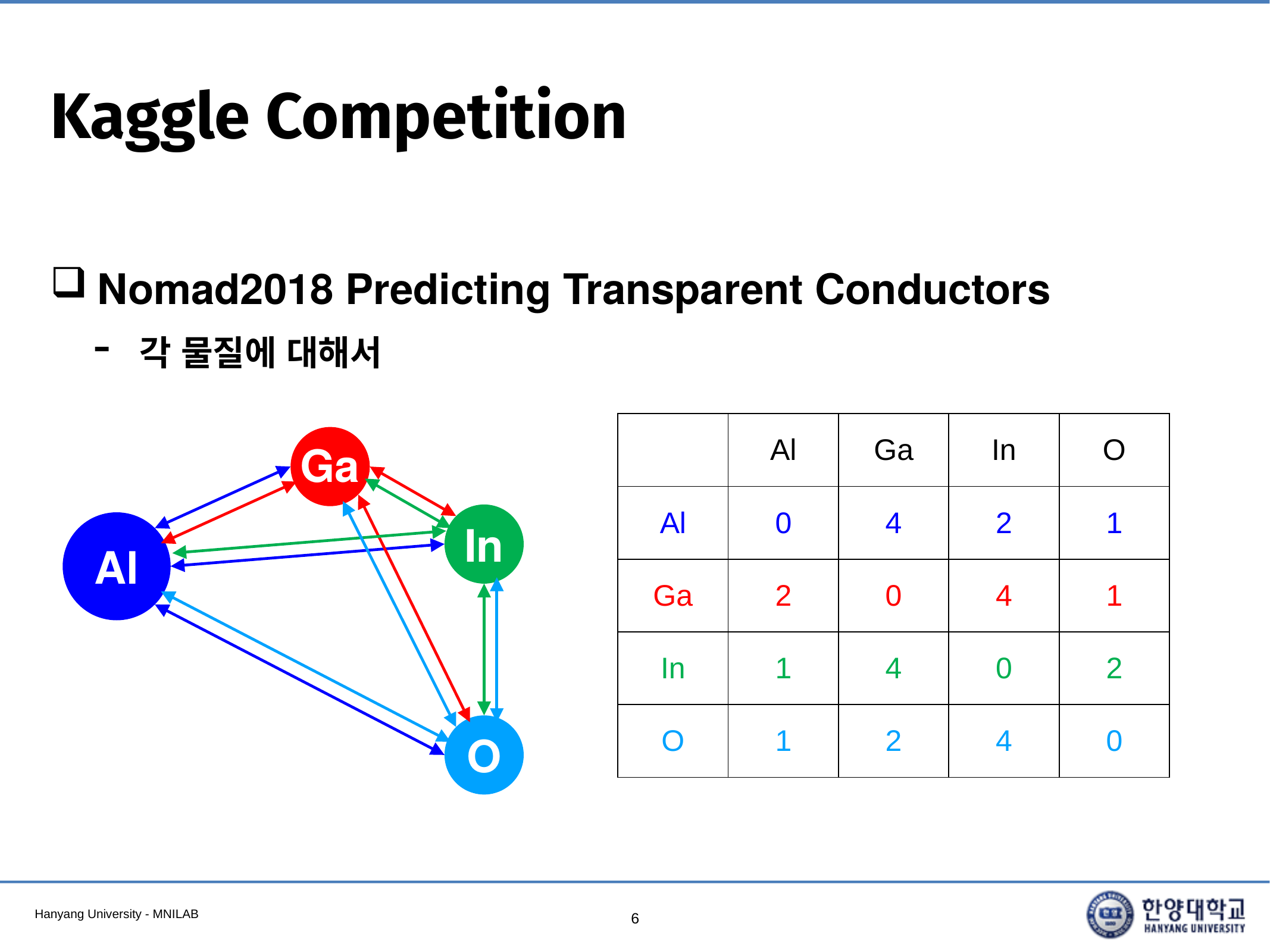

# Kaggle Competition
Nomad2018 Predicting Transparent Conductors
각 물질에 대해서
|  | Al | Ga | In | O |
| --- | --- | --- | --- | --- |
| Al | 0 | 4 | 2 | 1 |
| Ga | 2 | 0 | 4 | 1 |
| In | 1 | 4 | 0 | 2 |
| O | 1 | 2 | 4 | 0 |

Ga

In
Al

O
6